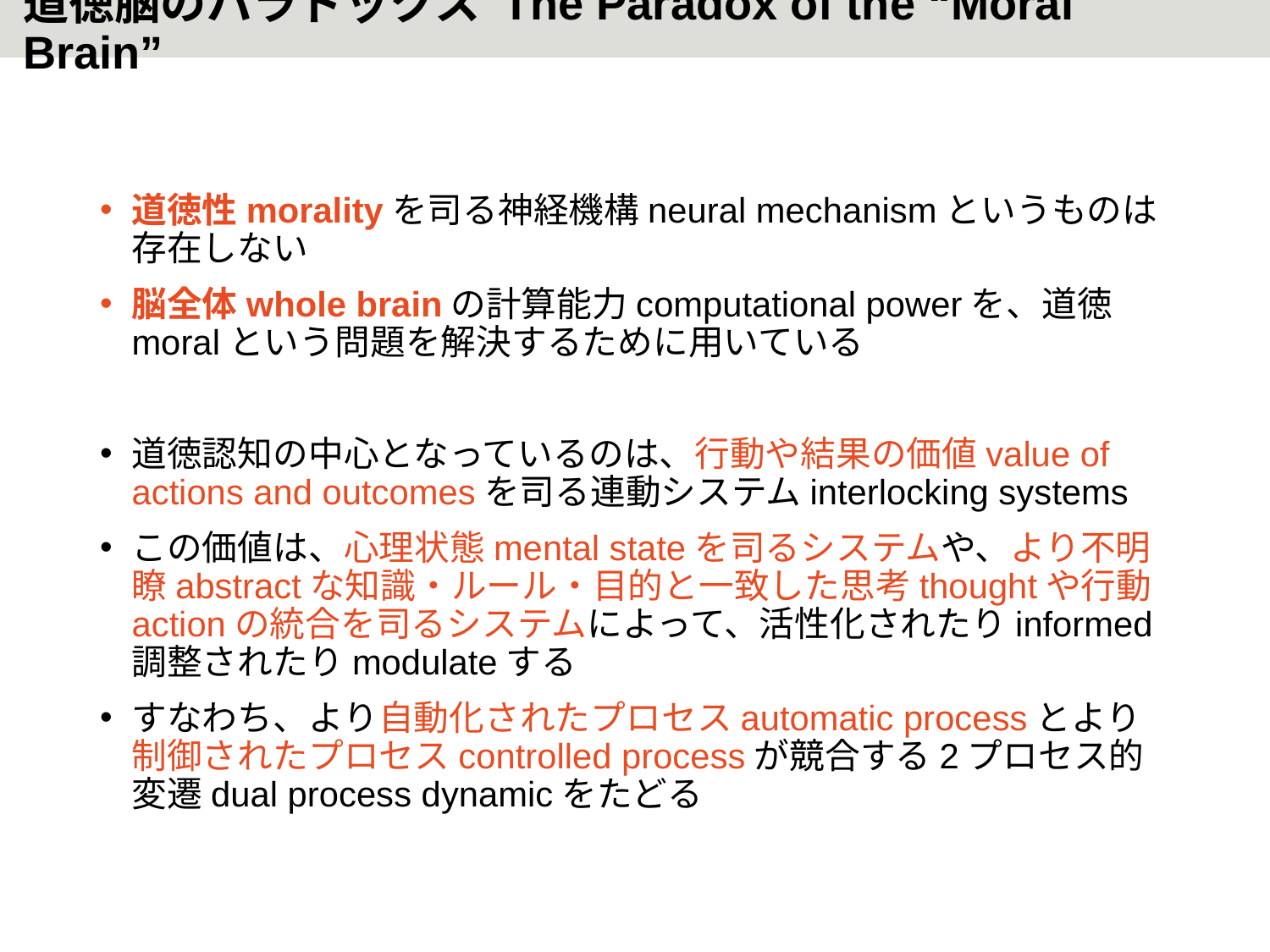

# 道徳脳のパラドックス The Paradox of the “Moral Brain”
道徳性moralityを司る神経機構neural mechanismというものは存在しない
脳全体whole brainの計算能力computational powerを、道徳moralという問題を解決するために用いている

道徳認知の中心となっているのは、行動や結果の価値value of actions and outcomesを司る連動システムinterlocking systems
この価値は、心理状態mental stateを司るシステムや、より不明瞭abstractな知識・ルール・目的と一致した思考thoughtや行動actionの統合を司るシステムによって、活性化されたりinformed調整されたりmodulateする
すなわち、より自動化されたプロセスautomatic processとより制御されたプロセスcontrolled processが競合する2プロセス的変遷dual process dynamicをたどる